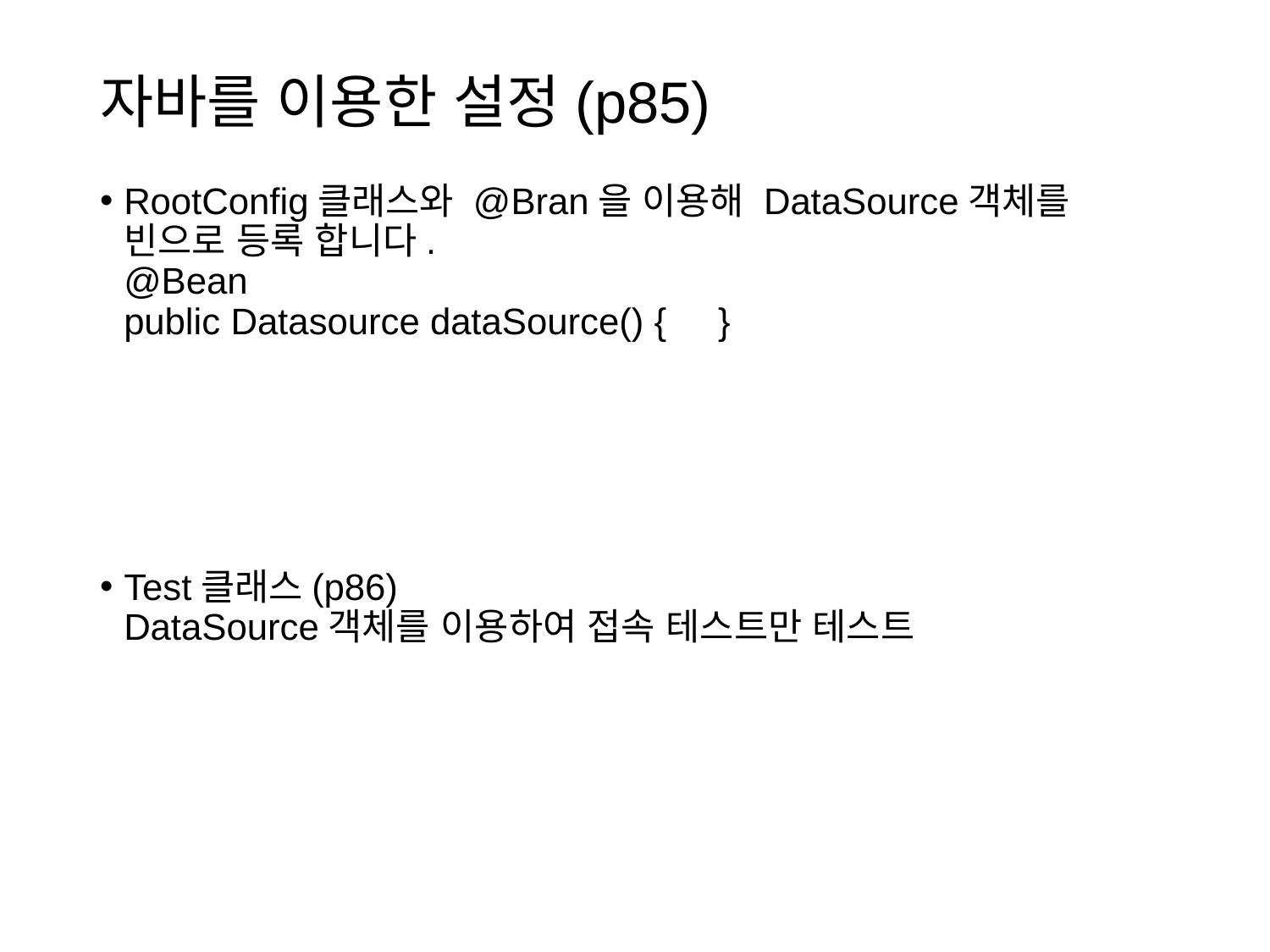

# 자바를 이용한 설정(p85)
RootConfig클래스와 @Bran을 이용해 DataSource객체를
빈으로 등록 합니다.
@Bean
public Datasource dataSource() {     }

Test클래스(p86)
DataSource객체를 이용하여 접속 테스트만 테스트